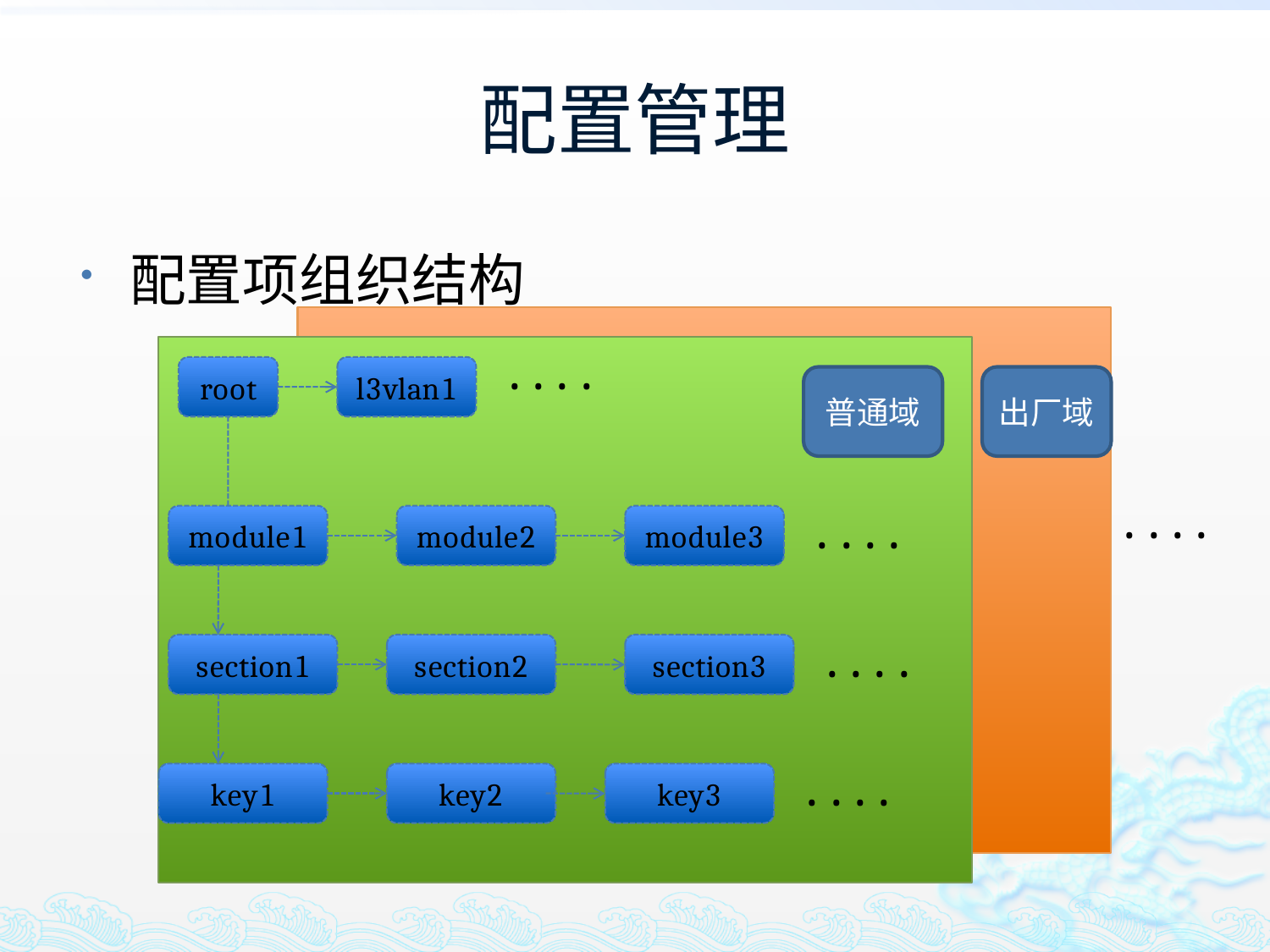

# 配置管理
配置项组织结构

. . . .

root
l3vlan1
普通域
出厂域
. . . .
. . . .
module1

module2

module3

. . . .
section1
section2
section3
. . . .
key1
key2
key3